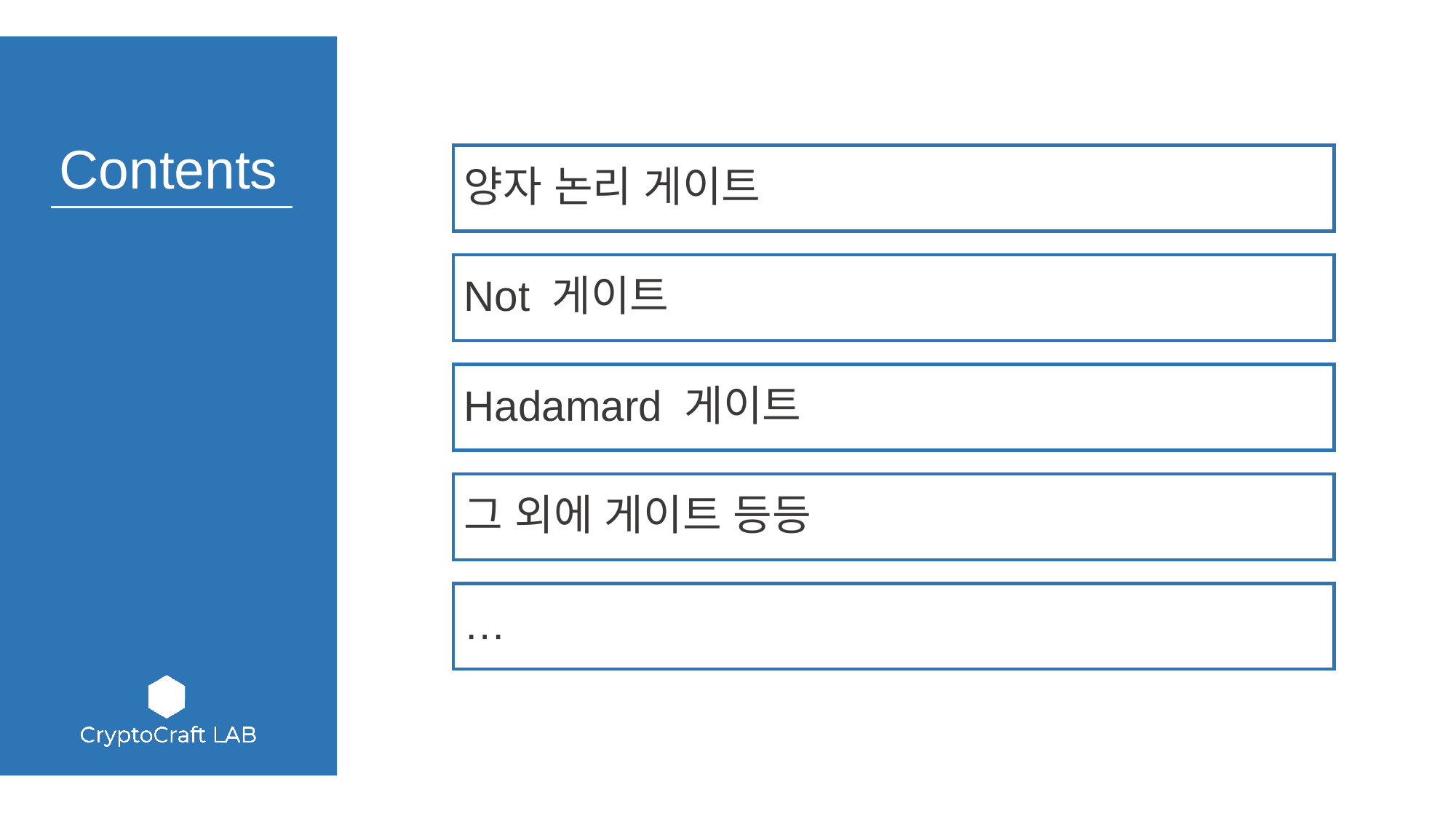

양자 논리 게이트
Not 게이트
Hadamard 게이트
그 외에 게이트 등등
…